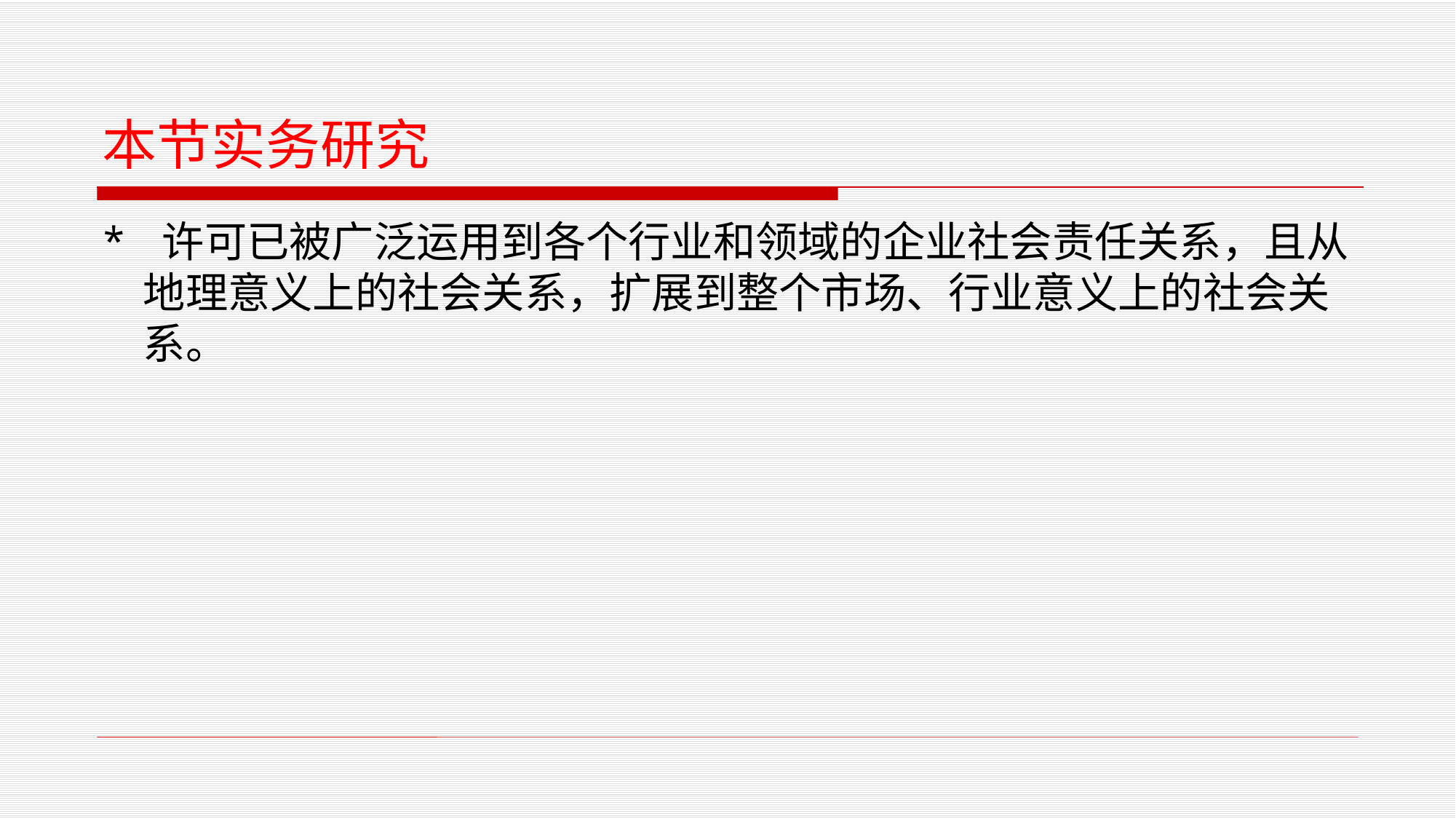

# 本节实务研究
* 许可已被广泛运用到各个行业和领域的企业社会责任关系，且从地理意义上的社会关系，扩展到整个市场、行业意义上的社会关系。